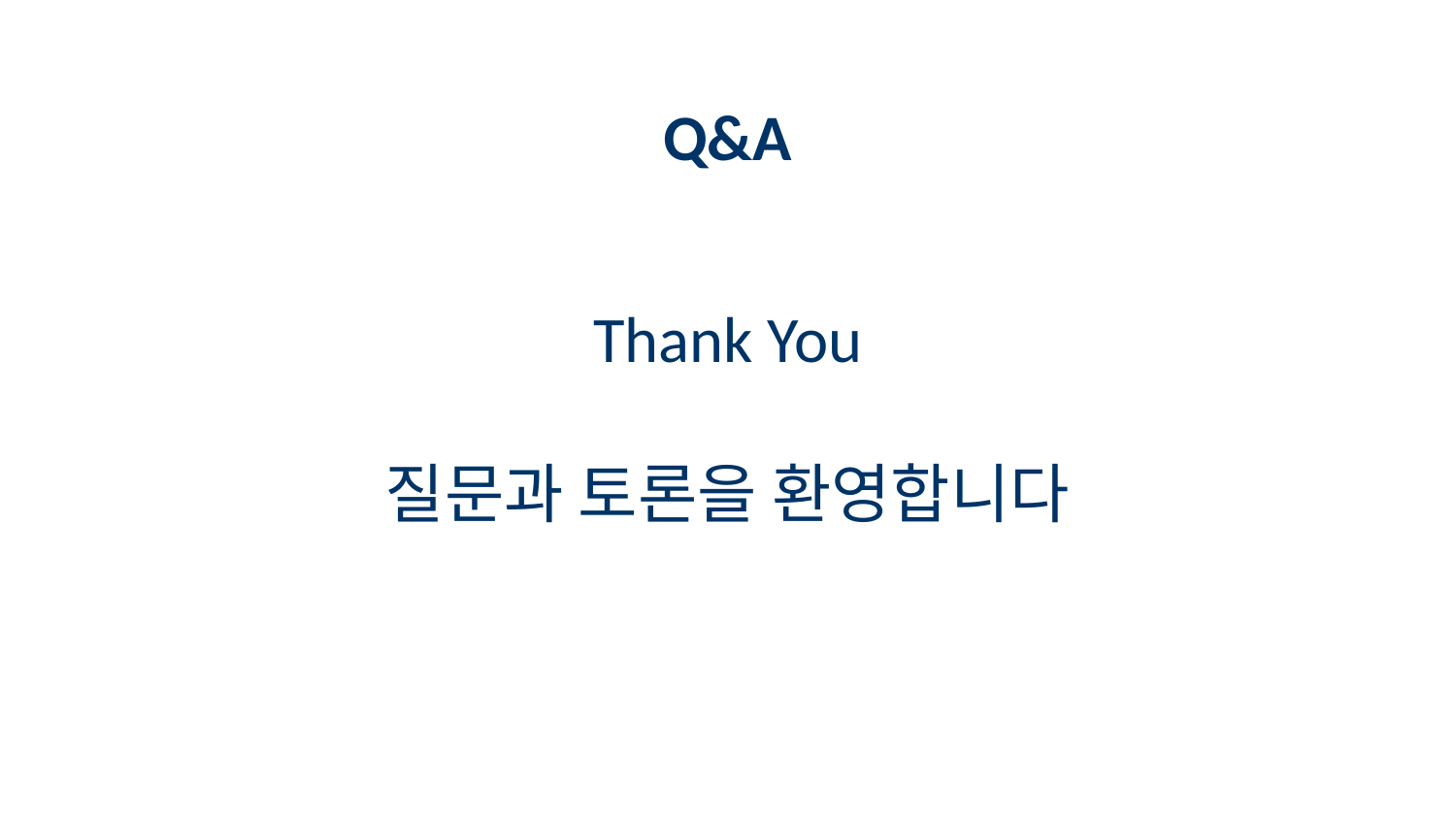

# Q&A
Thank You
질문과 토론을 환영합니다